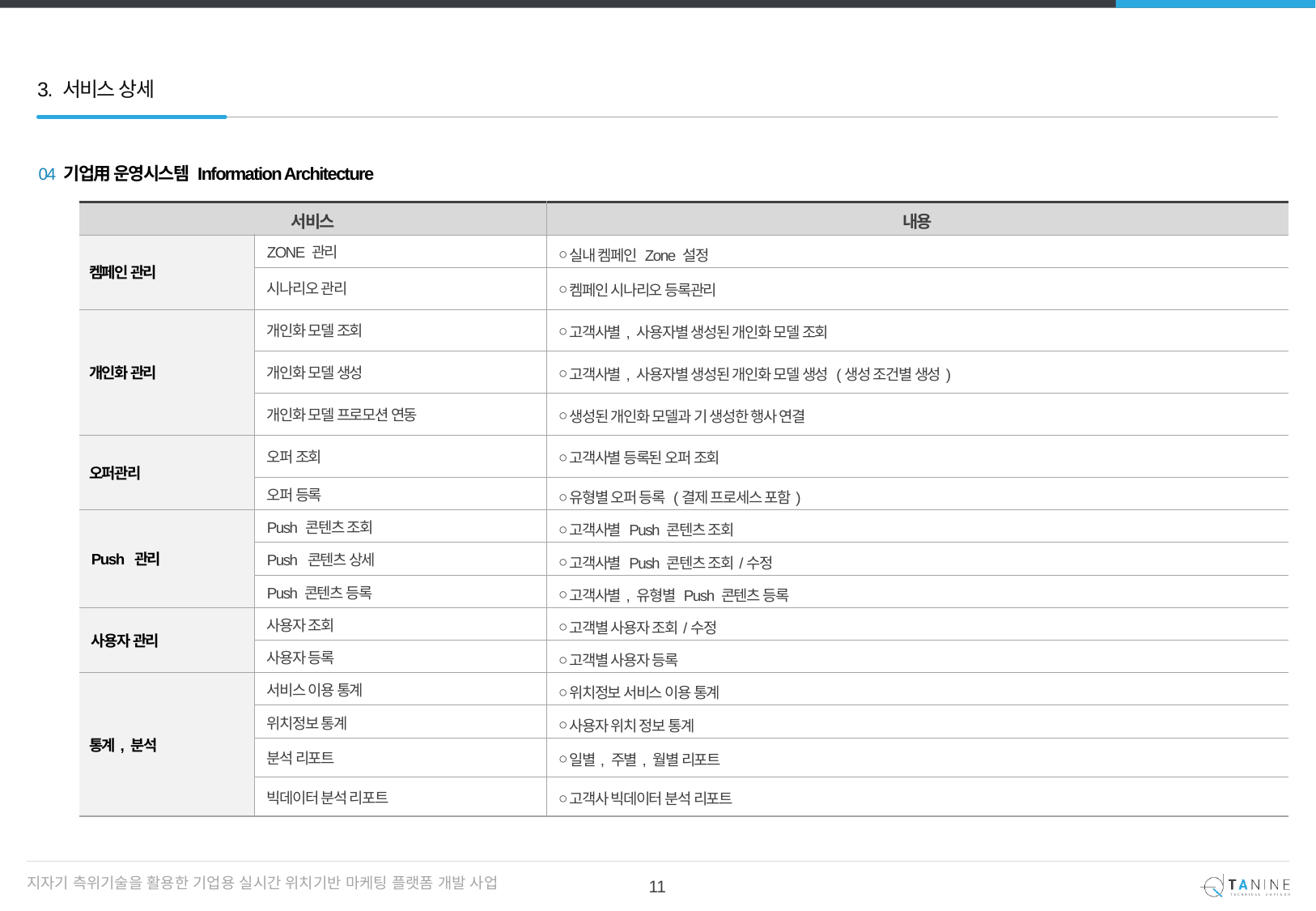

3. 서비스 상세
 04 기업用 운영시스템 Information Architecture
| 서비스 |  | 내용 |
| --- | --- | --- |
| 켐페인 관리 | ZONE 관리 | 실내 켐페인 Zone 설정 |
|  | 시나리오 관리 | 켐페인 시나리오 등록관리 |
| 개인화 관리 | 개인화 모델 조회 | 고객사별, 사용자별 생성된 개인화 모델 조회 |
|  | 개인화 모델 생성 | 고객사별, 사용자별 생성된 개인화 모델 생성 (생성 조건별 생성) |
|  | 개인화 모델 프로모션 연동 | 생성된 개인화 모델과 기 생성한 행사 연결 |
| 오퍼관리 | 오퍼 조회 | 고객사별 등록된 오퍼 조회 |
|  | 오퍼 등록 | 유형별 오퍼 등록 (결제 프로세스 포함) |
| Push 관리 | Push 콘텐츠 조회 | 고객사별 Push 콘텐츠 조회 |
|  | Push 콘텐츠 상세 | 고객사별 Push 콘텐츠 조회/수정 |
|  | Push 콘텐츠 등록 | 고객사별, 유형별 Push 콘텐츠 등록 |
| 사용자 관리 | 사용자 조회 | 고객별 사용자 조회/수정 |
|  | 사용자 등록 | 고객별 사용자 등록 |
| 통계, 분석 | 서비스 이용 통계 | 위치정보 서비스 이용 통계 |
|  | 위치정보 통계 | 사용자 위치 정보 통계 |
|  | 분석 리포트 | 일별, 주별, 월별 리포트 |
|  | 빅데이터 분석 리포트 | 고객사 빅데이터 분석 리포트 |
지자기 측위기술을 활용한 기업용 실시간 위치기반 마케팅 플랫폼 개발 사업